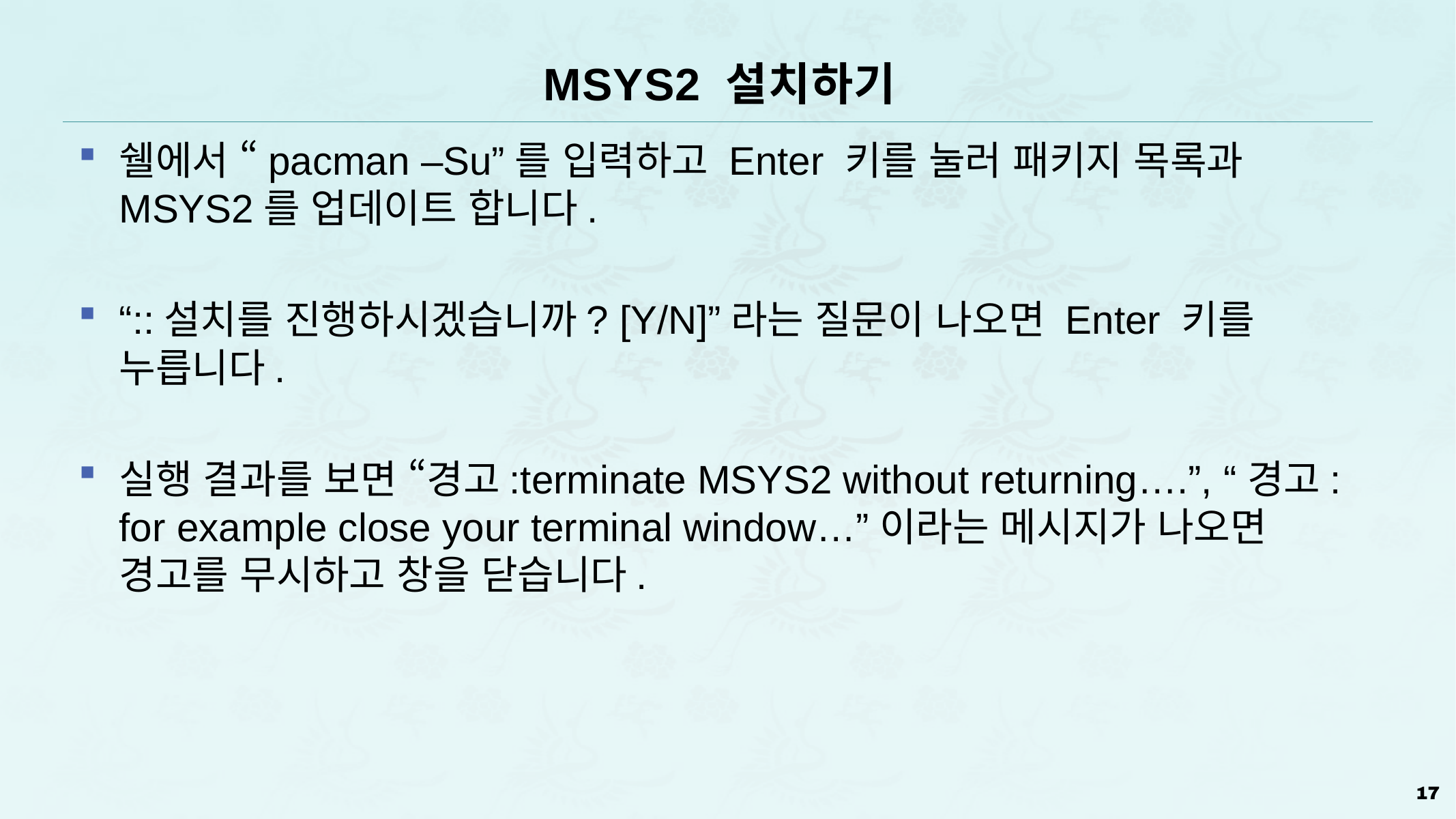

# MSYS2 설치하기
쉘에서 “pacman –Su”를 입력하고 Enter 키를 눌러 패키지 목록과 MSYS2를 업데이트 합니다.

“::설치를 진행하시겠습니까? [Y/N]”라는 질문이 나오면 Enter 키를 누릅니다.

실행 결과를 보면 “경고:terminate MSYS2 without returning….”, “경고: for example close your terminal window…”이라는 메시지가 나오면 경고를 무시하고 창을 닫습니다.
17